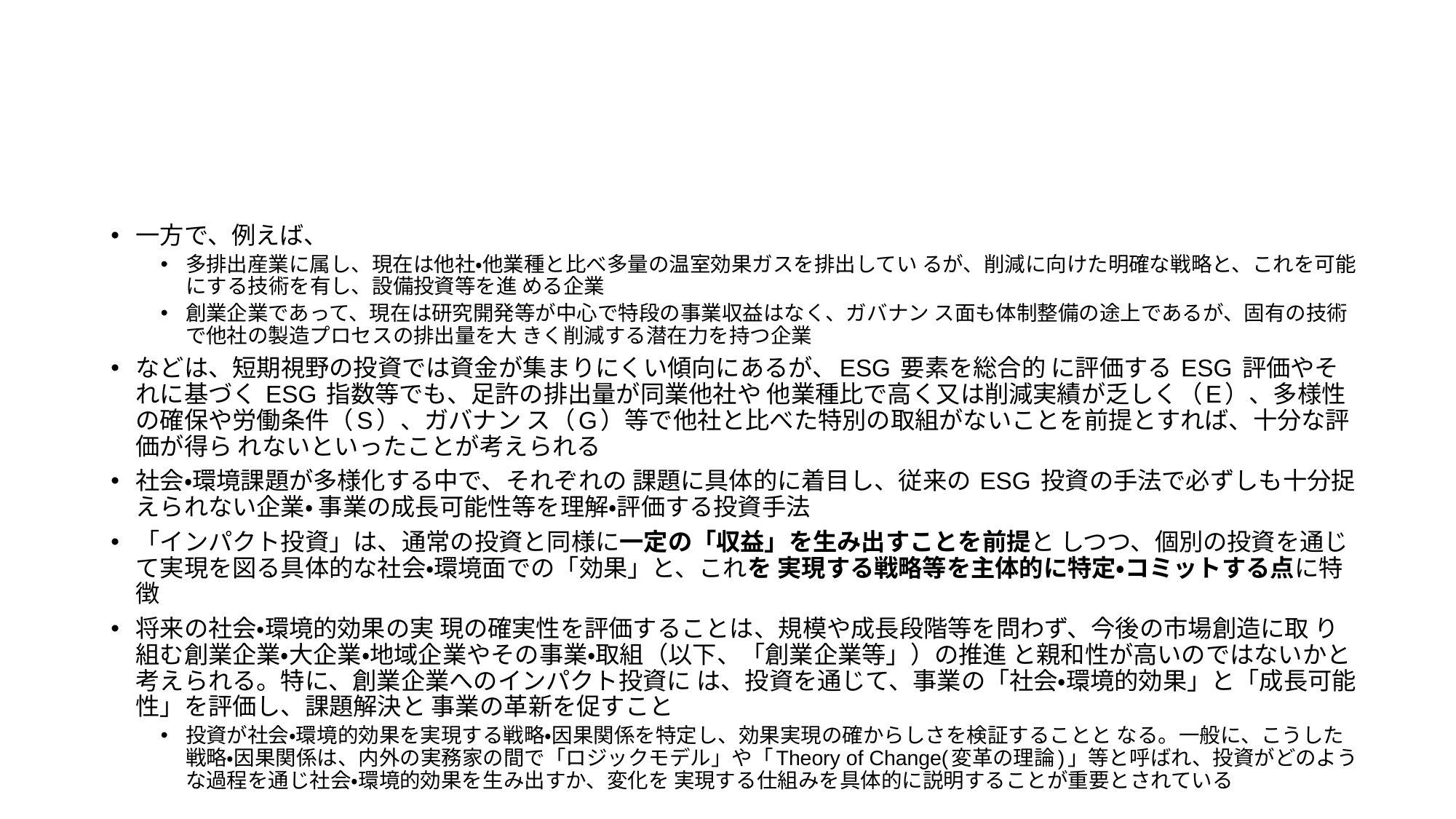

#
一方で、例えば、
多排出産業に属し、現在は他社・他業種と比べ多量の温室効果ガスを排出してい るが、削減に向けた明確な戦略と、これを可能にする技術を有し、設備投資等を進 める企業
創業企業であって、現在は研究開発等が中心で特段の事業収益はなく、ガバナン ス面も体制整備の途上であるが、固有の技術で他社の製造プロセスの排出量を大 きく削減する潜在力を持つ企業
などは、短期視野の投資では資金が集まりにくい傾向にあるが、ESG 要素を総合的 に評価する ESG 評価やそれに基づく ESG 指数等でも、足許の排出量が同業他社や 他業種比で高く又は削減実績が乏しく（E）、多様性の確保や労働条件（S）、ガバナン ス（G）等で他社と比べた特別の取組がないことを前提とすれば、十分な評価が得ら れないといったことが考えられる
社会・環境課題が多様化する中で、それぞれの 課題に具体的に着目し、従来の ESG 投資の手法で必ずしも十分捉えられない企業・ 事業の成長可能性等を理解・評価する投資手法
「インパクト投資」は、通常の投資と同様に一定の「収益」を生み出すことを前提と しつつ、個別の投資を通じて実現を図る具体的な社会・環境面での「効果」と、これを 実現する戦略等を主体的に特定・コミットする点に特徴
将来の社会・環境的効果の実 現の確実性を評価することは、規模や成長段階等を問わず、今後の市場創造に取 り組む創業企業・大企業・地域企業やその事業・取組（以下、「創業企業等」）の推進 と親和性が高いのではないかと考えられる。特に、創業企業へのインパクト投資に は、投資を通じて、事業の「社会・環境的効果」と「成長可能性」を評価し、課題解決と 事業の革新を促すこと
投資が社会・環境的効果を実現する戦略・因果関係を特定し、効果実現の確からしさを検証することと なる。一般に、こうした戦略・因果関係は、内外の実務家の間で「ロジックモデル」や「Theory of Change(変革の理論)」等と呼ばれ、投資がどのような過程を通じ社会・環境的効果を生み出すか、変化を 実現する仕組みを具体的に説明することが重要とされている